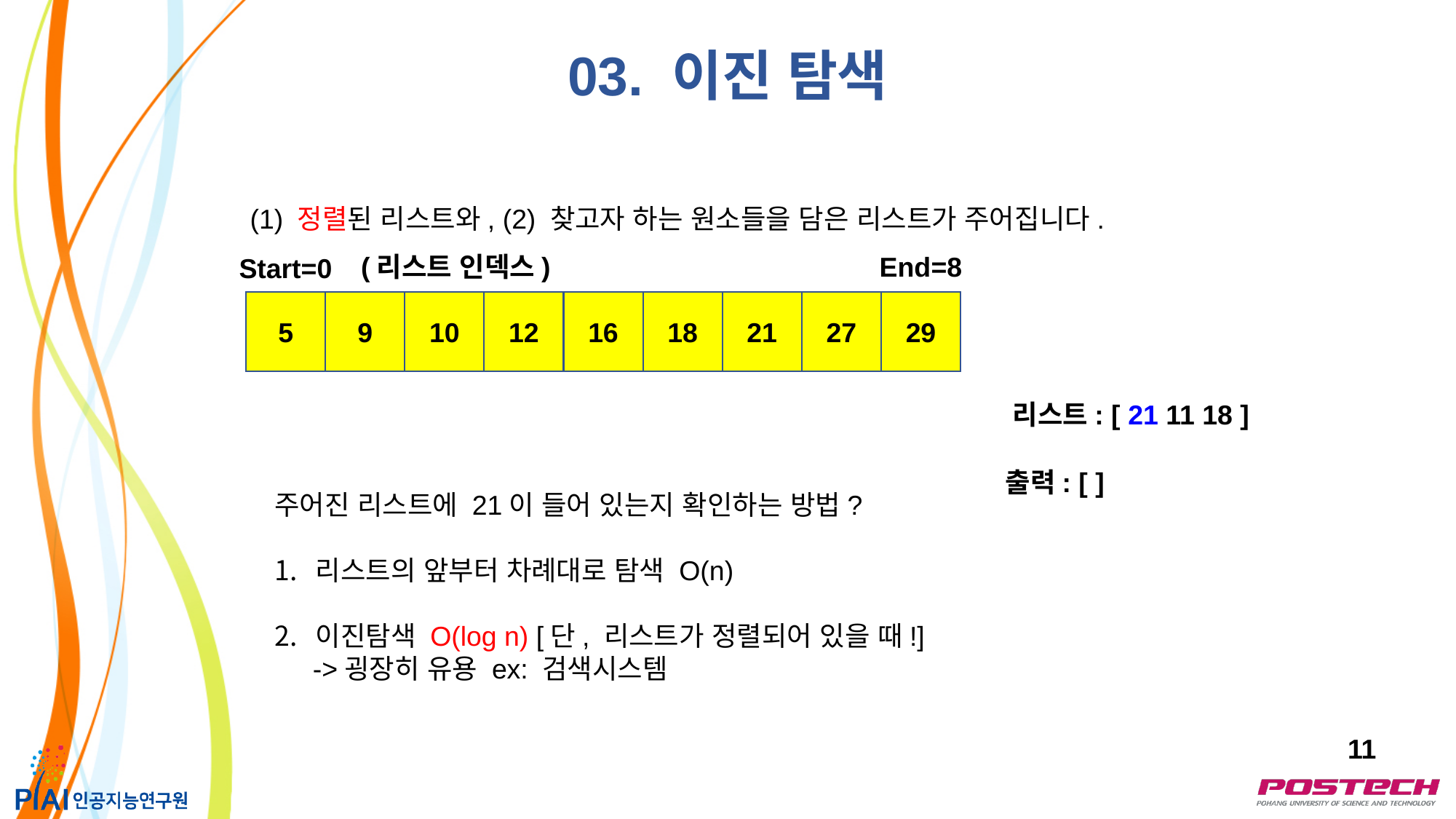

03. 이진 탐색

(1) 정렬된 리스트와, (2) 찾고자 하는 원소들을 담은 리스트가 주어집니다.
(리스트 인덱스)
End=8
Start=0
5
9
10
12
16
18
21
27
29

리스트: [ 21 11 18 ]
출력: [ ]
주어진 리스트에 21이 들어 있는지 확인하는 방법?

리스트의 앞부터 차례대로 탐색 O(n)

이진탐색 O(log n) [단, 리스트가 정렬되어 있을 때!]
     ->굉장히 유용 ex: 검색시스템